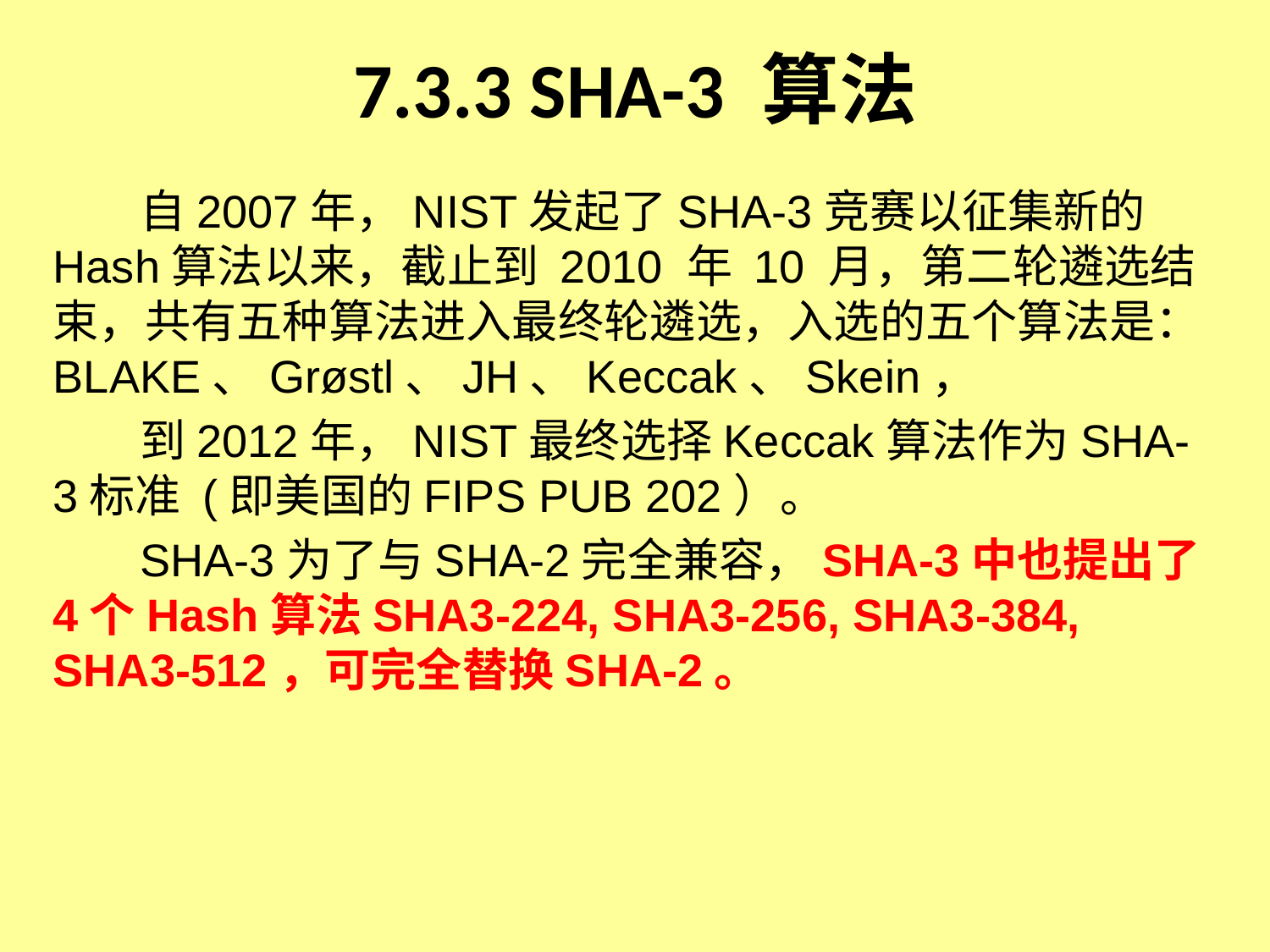

# 7.3.3 SHA-3 算法
自2007年，NIST发起了SHA-3竞赛以征集新的Hash算法以来，截止到 2010 年 10 月，第二轮遴选结束，共有五种算法进入最终轮遴选，入选的五个算法是：BLAKE、Grøstl、JH、Keccak、Skein，
到2012年，NIST最终选择Keccak算法作为SHA-3标准 (即美国的FIPS PUB 202）。
SHA-3为了与SHA-2完全兼容，SHA-3中也提出了4个Hash算法SHA3-224, SHA3-256, SHA3-384, SHA3-512，可完全替换SHA-2。